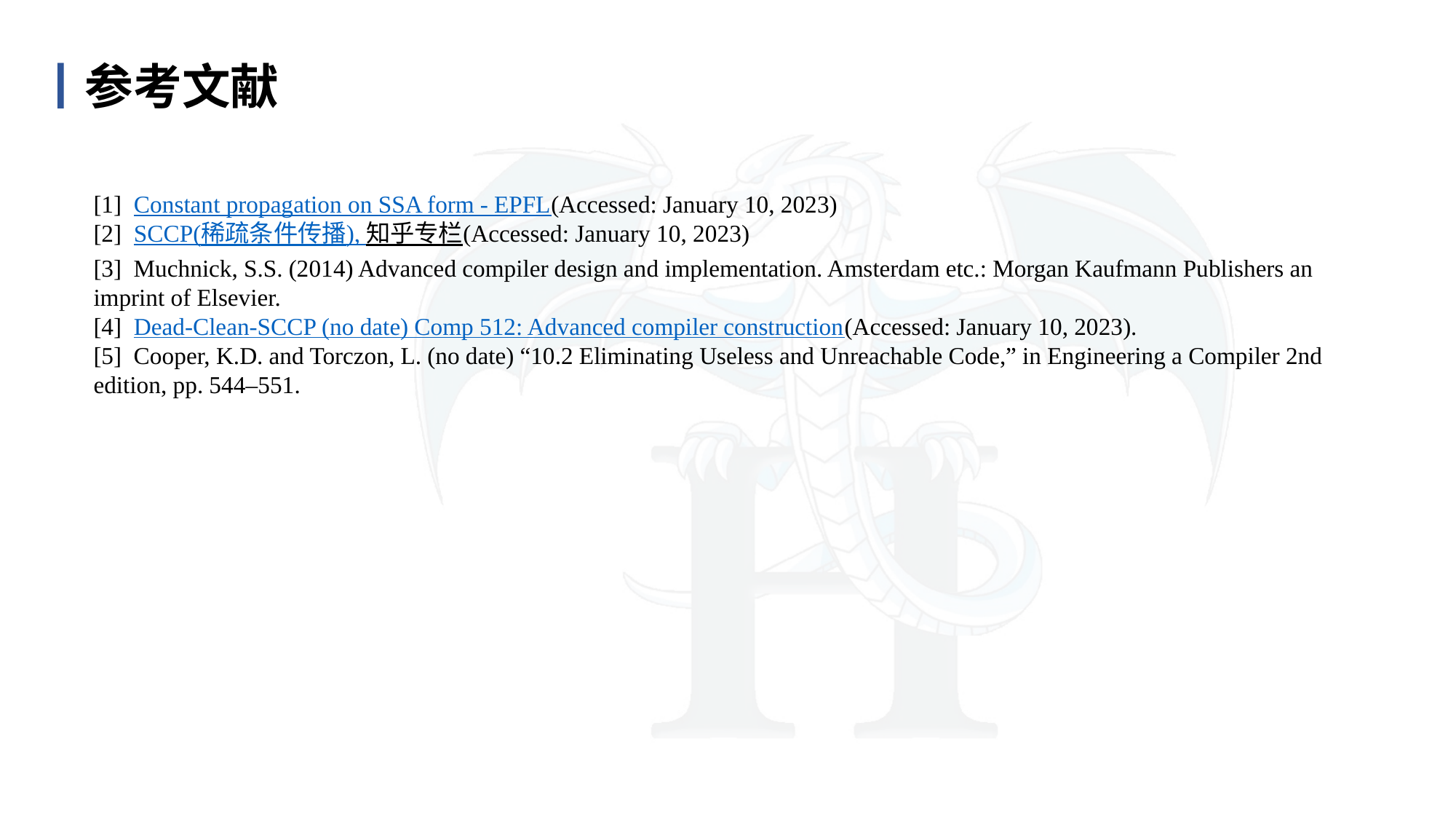

丨参考文献
目 录
content
[1]  Constant propagation on SSA form - EPFL(Accessed: January 10, 2023)
[2]  SCCP(稀疏条件传播), 知乎专栏(Accessed: January 10, 2023)
[3]  Muchnick, S.S. (2014) Advanced compiler design and implementation. Amsterdam etc.: Morgan Kaufmann Publishers an imprint of Elsevier.
[4]  Dead-Clean-SCCP (no date) Comp 512: Advanced compiler construction(Accessed: January 10, 2023).
[5]  Cooper, K.D. and Torczon, L. (no date) “10.2 Eliminating Useless and Unreachable Code,” in Engineering a Compiler 2nd edition, pp. 544–551.